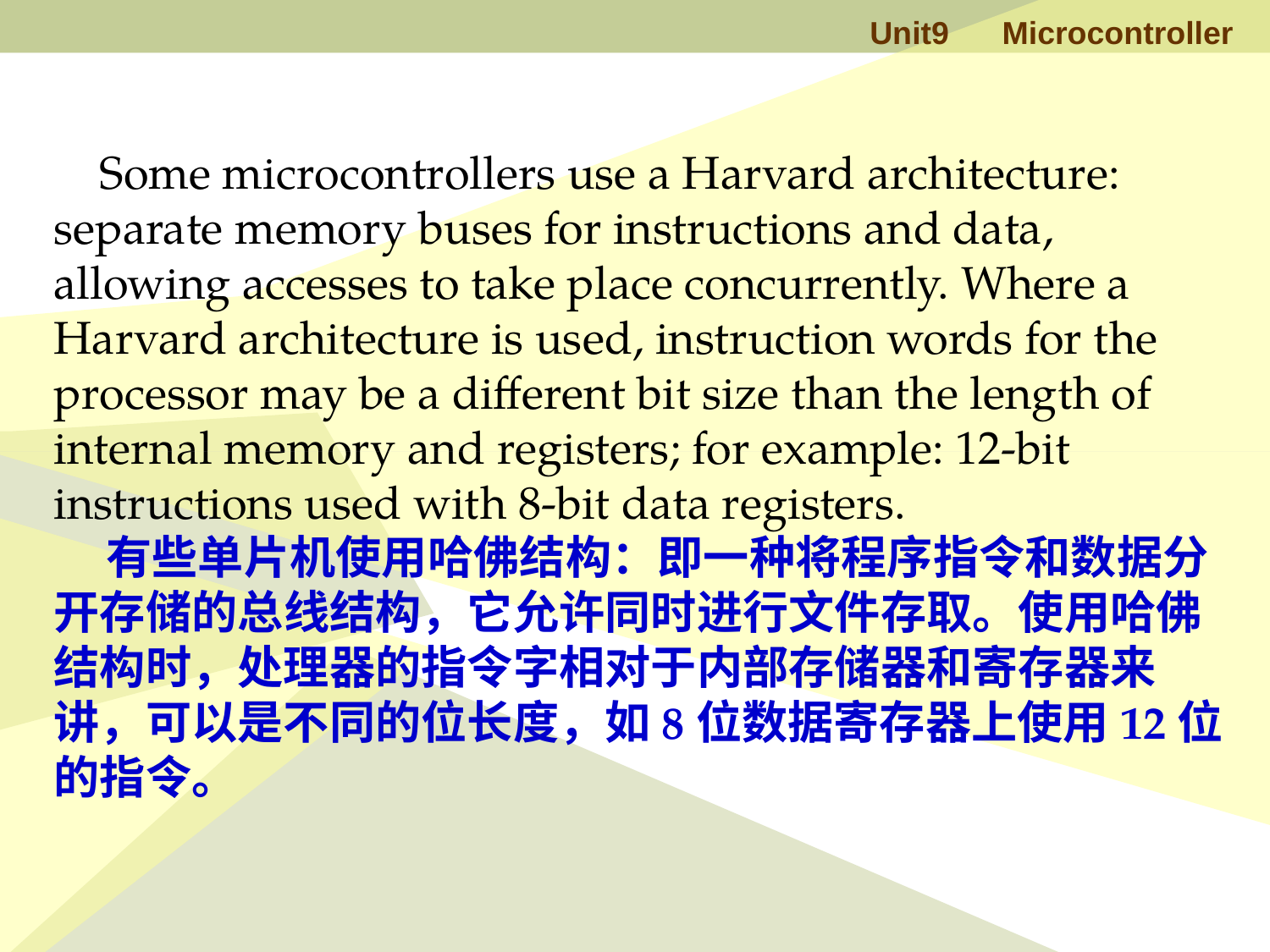

Some microcontrollers use a Harvard architecture: separate memory buses for instructions and data, allowing accesses to take place concurrently. Where a Harvard architecture is used, instruction words for the processor may be a different bit size than the length of internal memory and registers; for example: 12-bit instructions used with 8-bit data registers.
    有些单片机使用哈佛结构：即一种将程序指令和数据分开存储的总线结构，它允许同时进行文件存取。使用哈佛结构时，处理器的指令字相对于内部存储器和寄存器来讲，可以是不同的位长度，如8位数据寄存器上使用12位的指令。